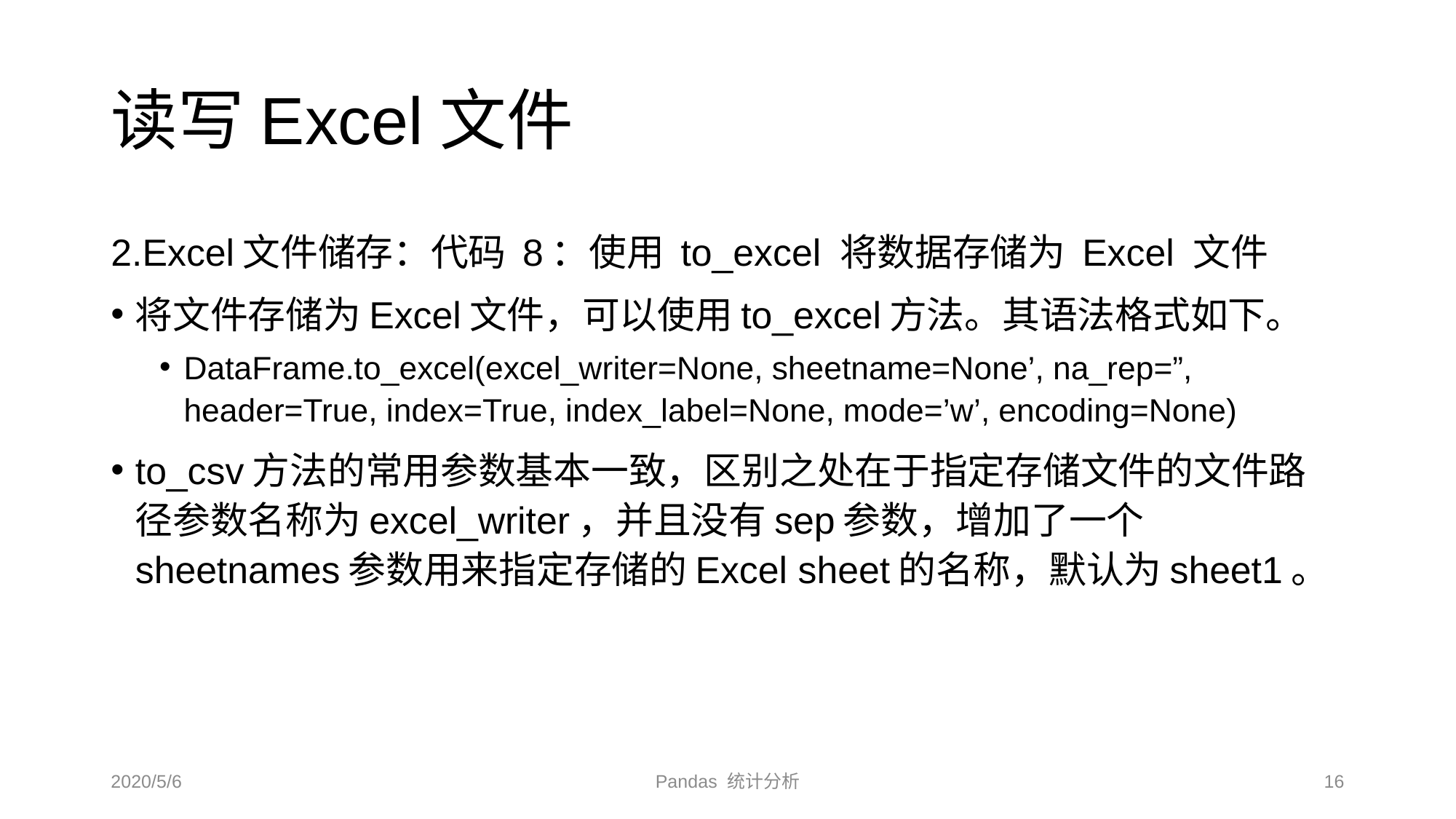

# 读写Excel文件
2.Excel文件储存：代码 8：使用 to_excel 将数据存储为 Excel 文件
将文件存储为Excel文件，可以使用to_excel方法。其语法格式如下。
DataFrame.to_excel(excel_writer=None, sheetname=None’, na_rep=”, header=True, index=True, index_label=None, mode=’w’, encoding=None)
to_csv方法的常用参数基本一致，区别之处在于指定存储文件的文件路径参数名称为excel_writer，并且没有sep参数，增加了一个sheetnames参数用来指定存储的Excel sheet的名称，默认为sheet1。

2020/5/6
Pandas 统计分析
16